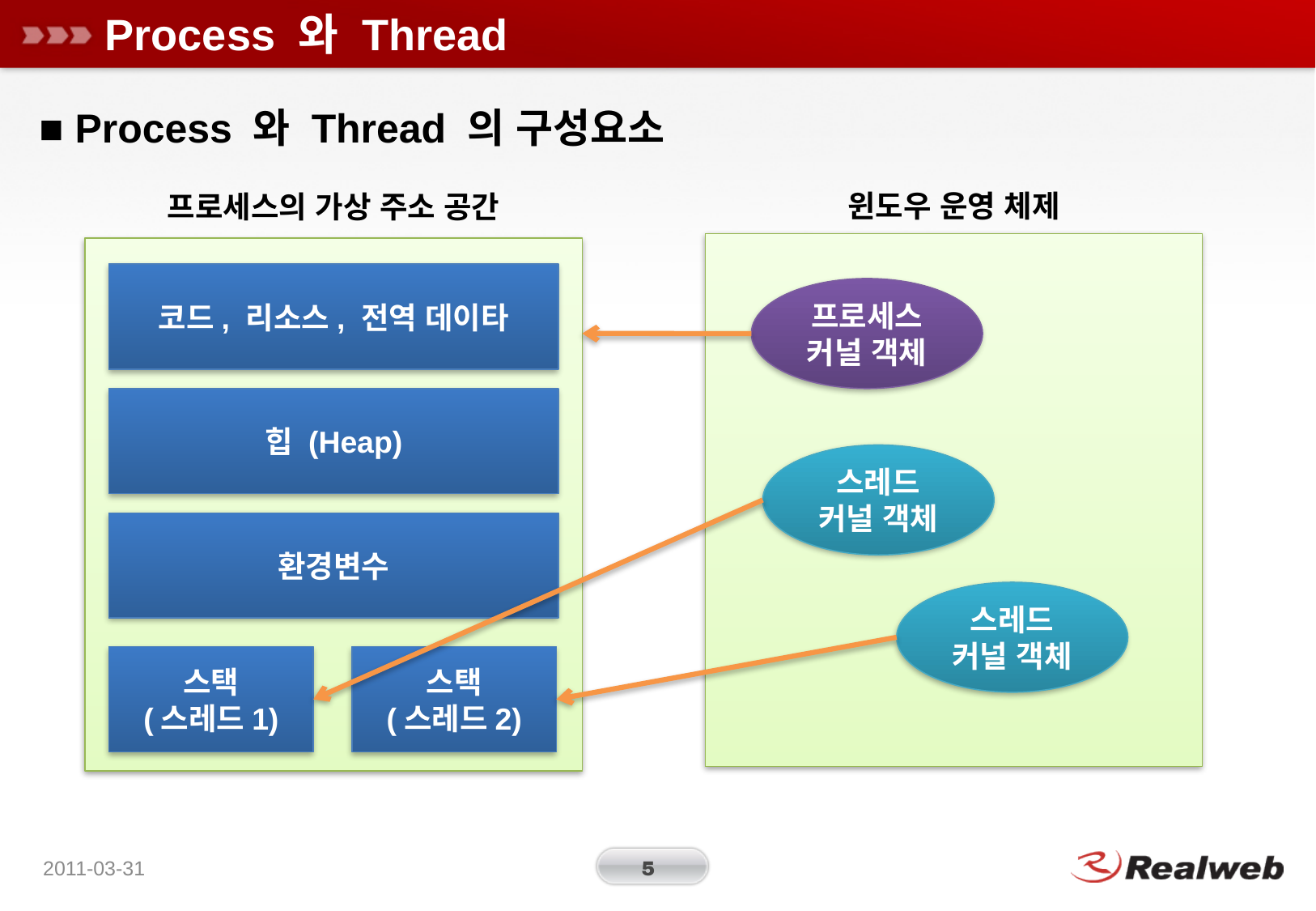

# Process 와 Thread
■ Process 와 Thread 의 구성요소
윈도우 운영 체제
프로세스의 가상 주소 공간

코드, 리소스, 전역 데이타
프로세스 커널 객체
힙 (Heap)
스레드
커널 객체
환경변수
스레드
커널 객체
스택
(스레드1)
스택
(스레드2)
2011-03-31
5